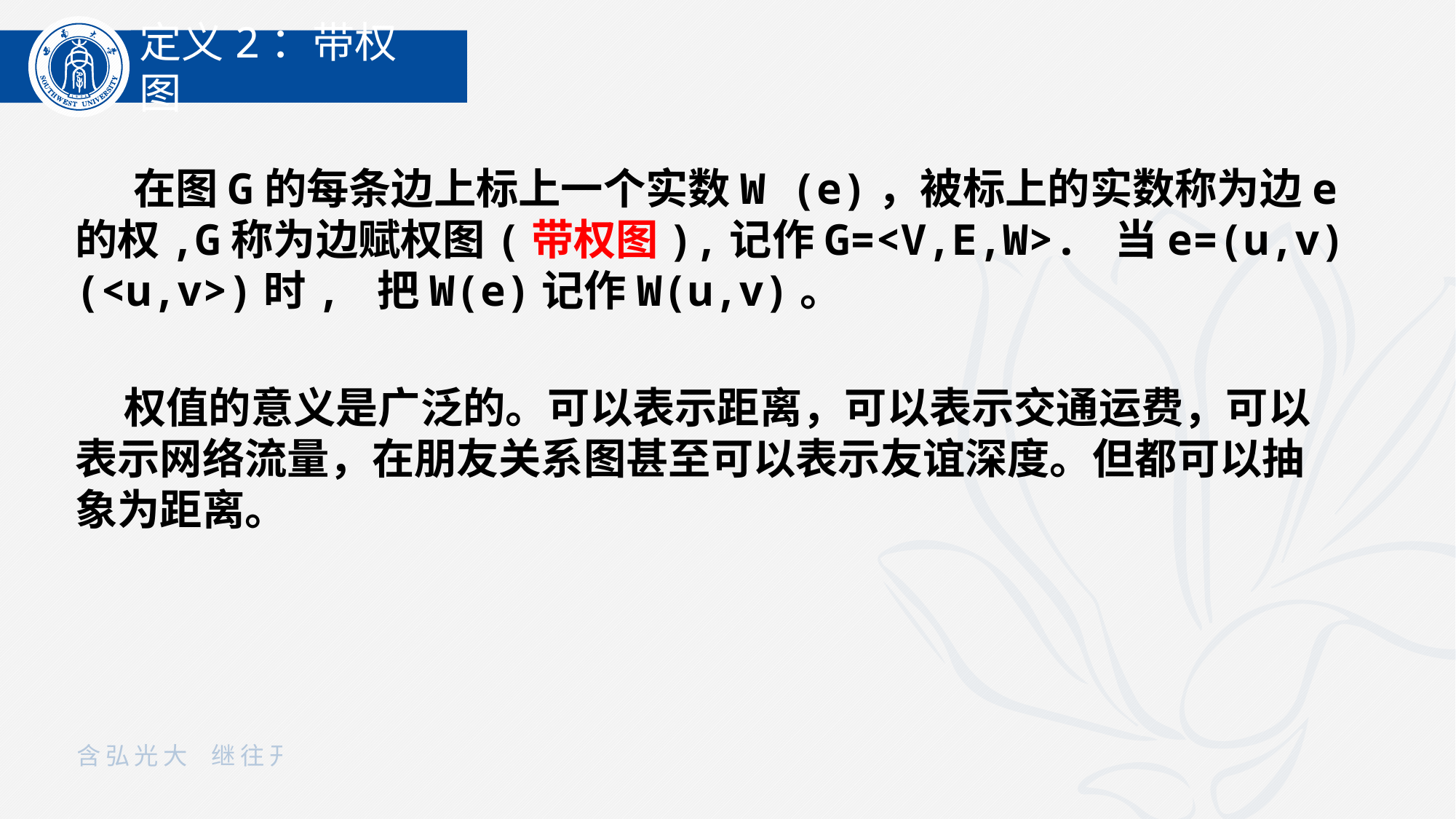

定义2：带权图
     在图G的每条边上标上一个实数W (e)，被标上的实数称为边e的权,G称为边赋权图(带权图),记作G=<V,E,W>. 当e=(u,v)(<u,v>)时, 把W(e)记作W(u,v)。
    权值的意义是广泛的。可以表示距离，可以表示交通运费，可以表示网络流量，在朋友关系图甚至可以表示友谊深度。但都可以抽象为距离。